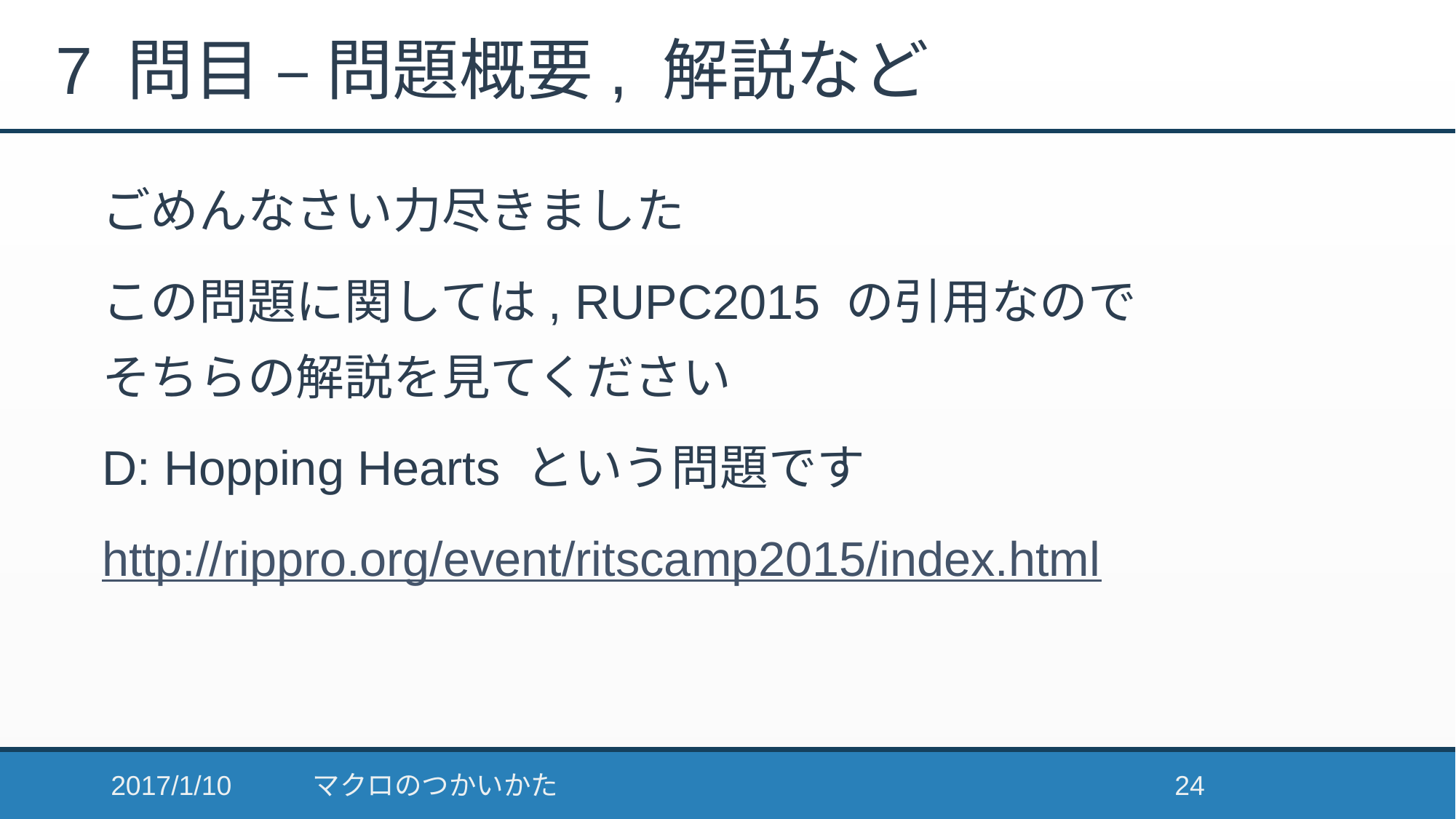

# 7 問目 – 問題概要, 解説など
ごめんなさい力尽きました
この問題に関しては, RUPC2015 の引用なので
そちらの解説を見てください
D: Hopping Hearts という問題です
http://rippro.org/event/ritscamp2015/index.html
2017/1/10
マクロのつかいかた
24